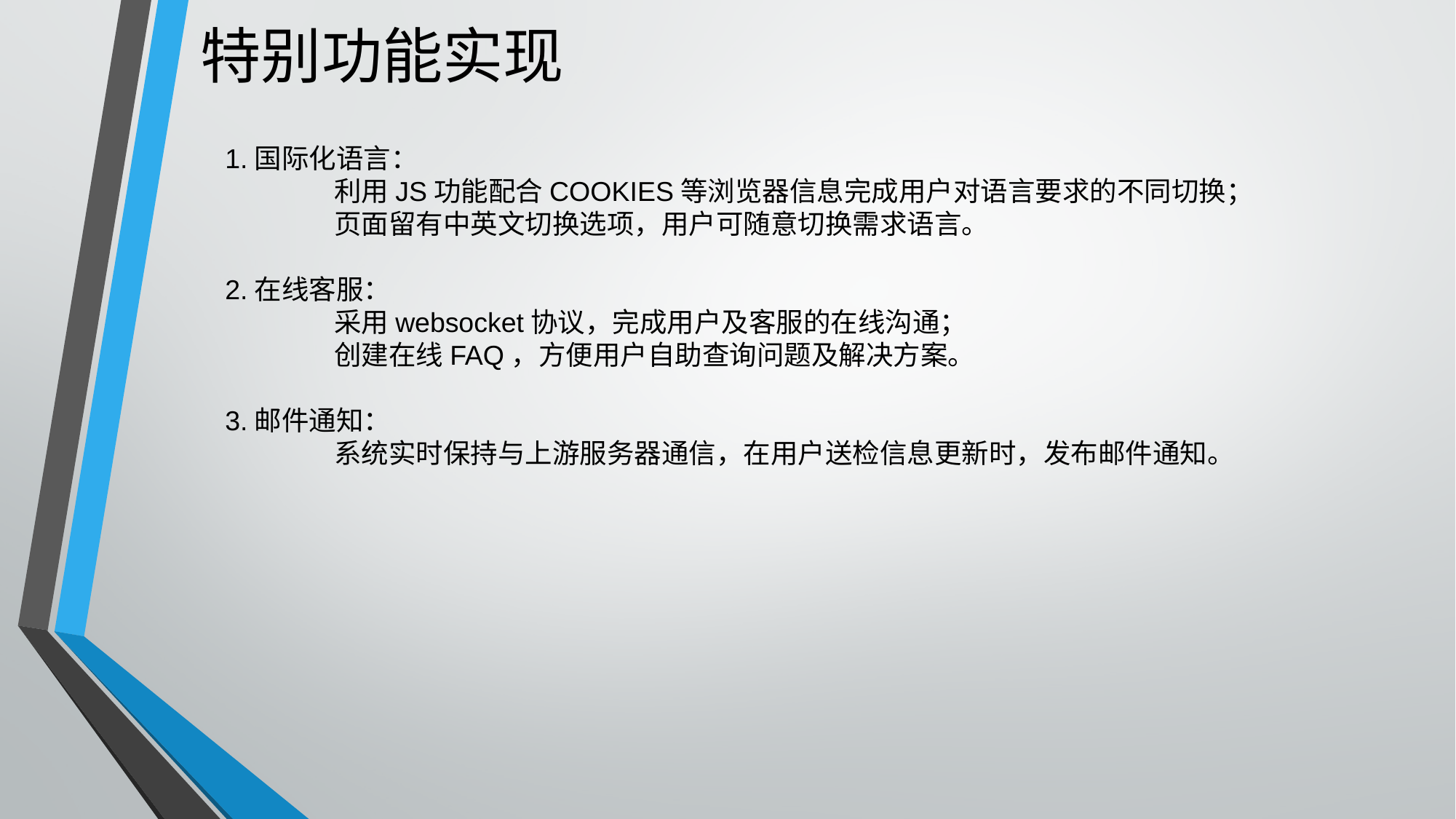

# 特别功能实现
1.国际化语言：
	利用JS功能配合COOKIES等浏览器信息完成用户对语言要求的不同切换；
	页面留有中英文切换选项，用户可随意切换需求语言。

2.在线客服：
	采用websocket协议，完成用户及客服的在线沟通；
	创建在线FAQ，方便用户自助查询问题及解决方案。

3.邮件通知：
	系统实时保持与上游服务器通信，在用户送检信息更新时，发布邮件通知。